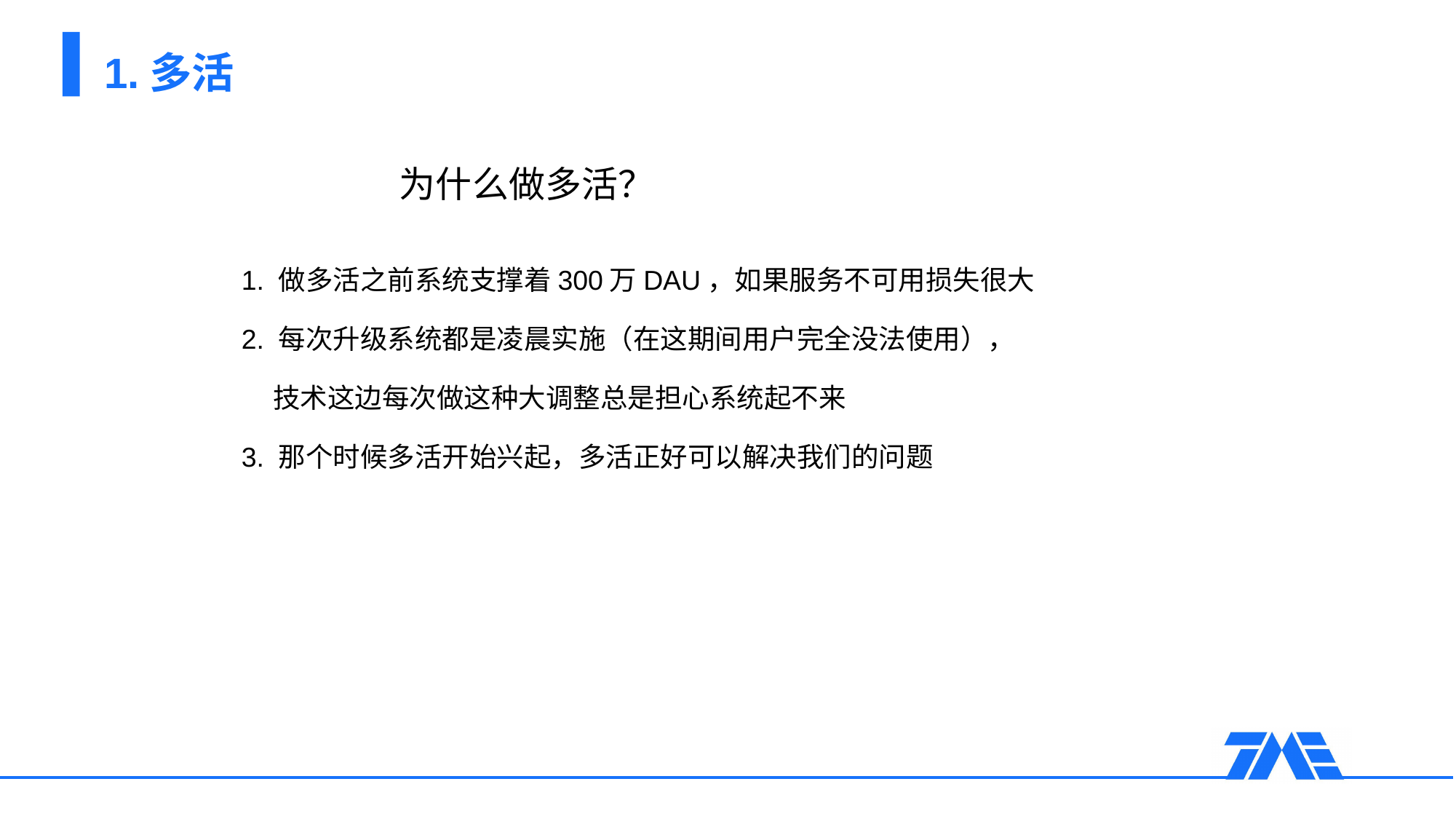

# 1.多活
为什么做多活？
1. 做多活之前系统支撑着300万DAU，如果服务不可用损失很大
2. 每次升级系统都是凌晨实施（在这期间用户完全没法使用），
    技术这边每次做这种大调整总是担心系统起不来
3. 那个时候多活开始兴起，多活正好可以解决我们的问题